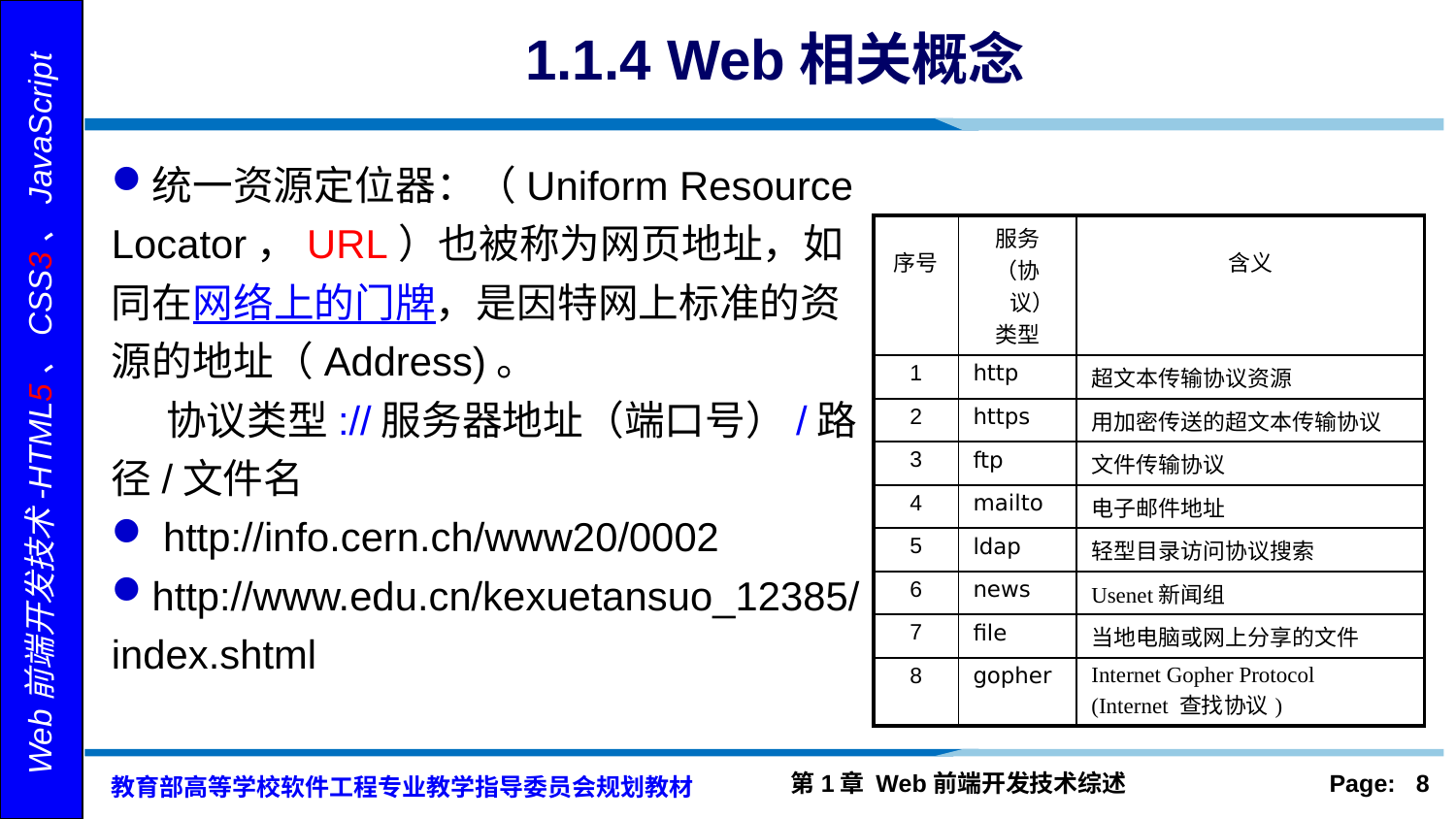

# 1.1.4 Web相关概念
统一资源定位器：（Uniform Resource Locator，URL）也被称为网页地址，如同在网络上的门牌，是因特网上标准的资源的地址（Address)。
     协议类型://服务器地址（端口号）/路径/文件名
 http://info.cern.ch/www20/0002
http://www.edu.cn/kexuetansuo_12385/index.shtml
| 序号 | 服务 （协议） 类型 | 含义 |
| --- | --- | --- |
| 1 | http | 超文本传输协议资源 |
| 2 | https | 用加密传送的超文本传输协议 |
| 3 | ftp | 文件传输协议 |
| 4 | mailto | 电子邮件地址 |
| 5 | ldap | 轻型目录访问协议搜索 |
| 6 | news | Usenet新闻组 |
| 7 | file | 当地电脑或网上分享的文件 |
| 8 | gopher | Internet Gopher Protocol (Internet 查找协议) |